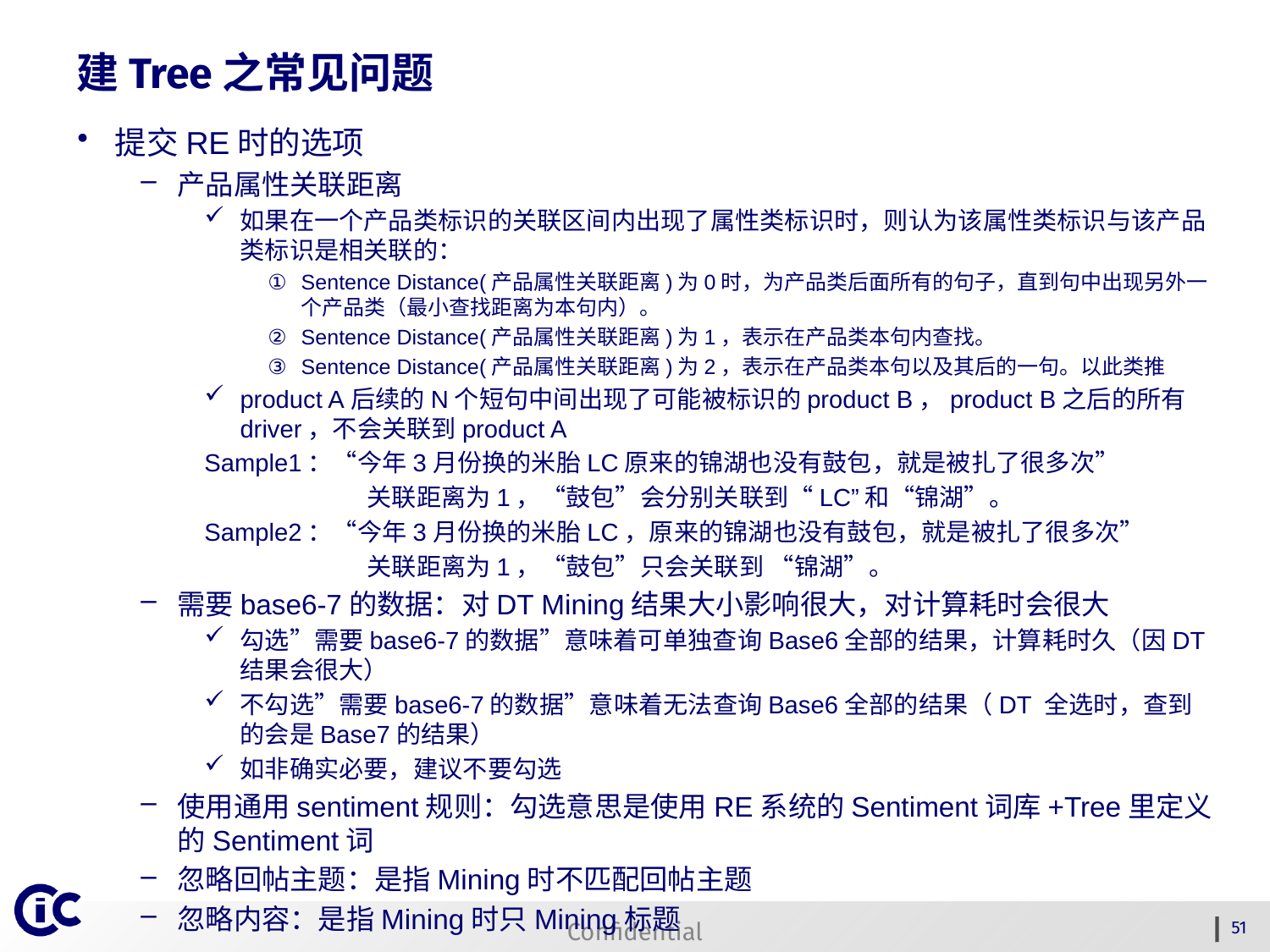

# 建Tree之常见问题
提交RE时的选项
产品属性关联距离
如果在一个产品类标识的关联区间内出现了属性类标识时，则认为该属性类标识与该产品类标识是相关联的：
Sentence Distance(产品属性关联距离)为0时，为产品类后面所有的句子，直到句中出现另外一个产品类（最小查找距离为本句内）。
Sentence Distance(产品属性关联距离)为1，表示在产品类本句内查找。
Sentence Distance(产品属性关联距离)为2，表示在产品类本句以及其后的一句。以此类推
product A后续的N个短句中间出现了可能被标识的product B，product B之后的所有driver，不会关联到product A
Sample1：“今年3月份换的米胎LC原来的锦湖也没有鼓包，就是被扎了很多次”
		关联距离为1，“鼓包”会分别关联到“LC”和“锦湖”。
Sample2：“今年3月份换的米胎LC，原来的锦湖也没有鼓包，就是被扎了很多次”
		关联距离为1，“鼓包”只会关联到 “锦湖”。
需要base6-7的数据：对DT Mining结果大小影响很大，对计算耗时会很大
勾选”需要base6-7的数据”意味着可单独查询Base6全部的结果，计算耗时久（因DT结果会很大）
不勾选”需要base6-7的数据”意味着无法查询Base6全部的结果（DT 全选时，查到的会是Base7的结果）
如非确实必要，建议不要勾选
使用通用sentiment规则：勾选意思是使用RE系统的Sentiment词库+Tree里定义的Sentiment词
忽略回帖主题：是指Mining时不匹配回帖主题
忽略内容：是指Mining时只Mining标题